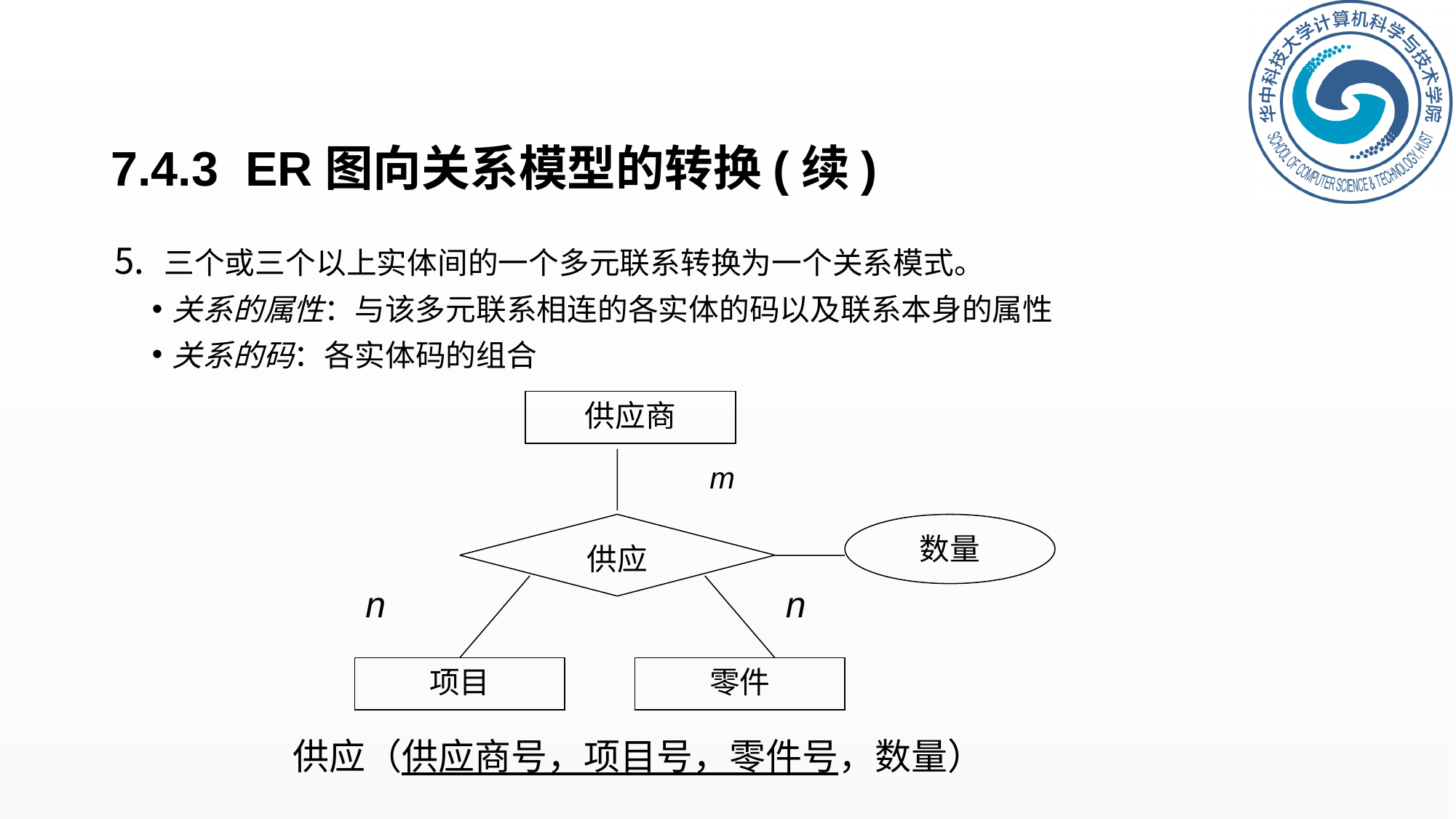

# 7.4.3  ER图向关系模型的转换(续)
⒌ 三个或三个以上实体间的一个多元联系转换为一个关系模式。
关系的属性：与该多元联系相连的各实体的码以及联系本身的属性
关系的码：各实体码的组合

供应商

m
供应
数量

n

n
项目
零件
供应（供应商号，项目号，零件号，数量）